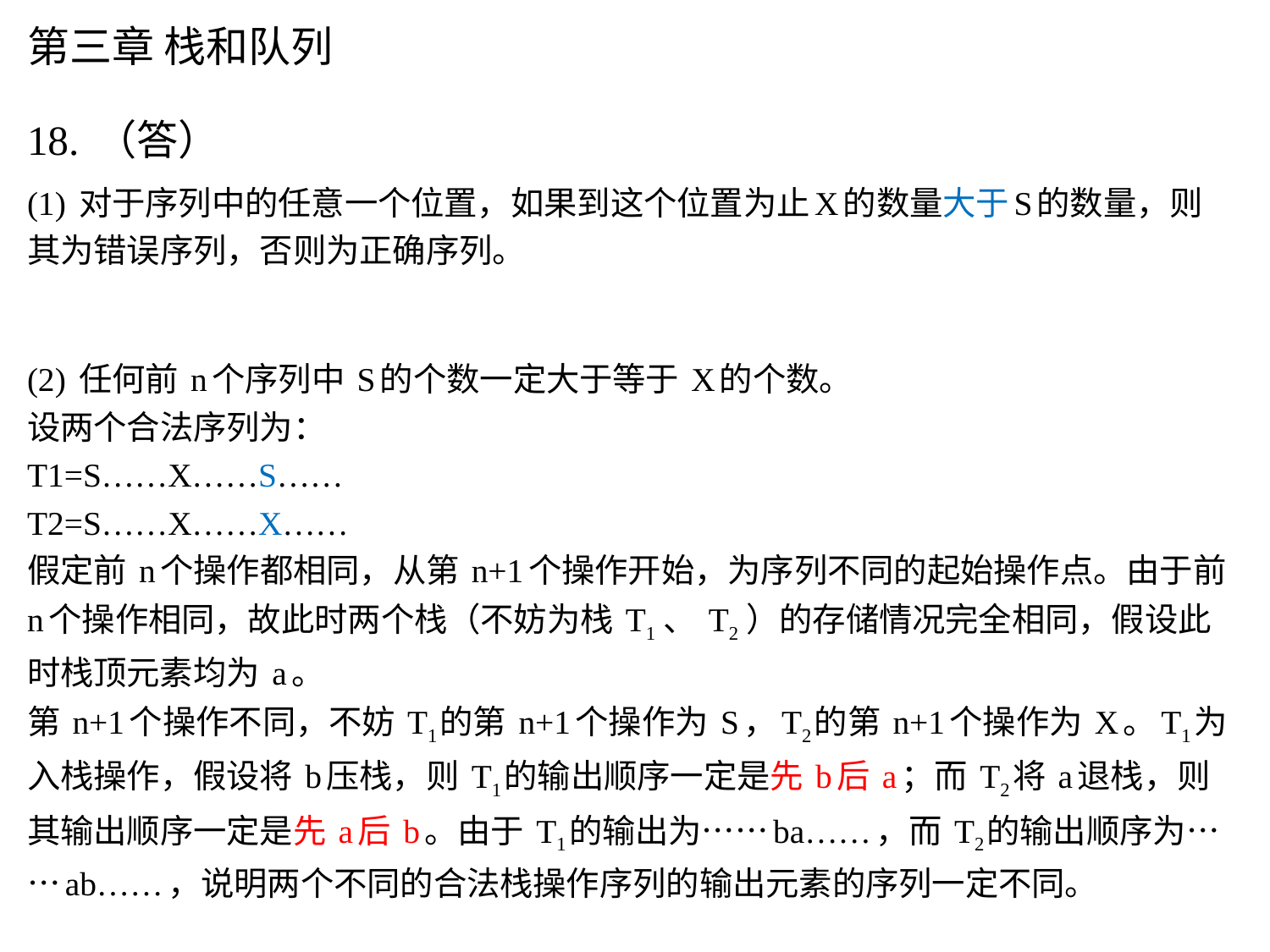

# 第三章 栈和队列
18. （答）
(1) 对于序列中的任意一个位置，如果到这个位置为止X的数量大于S的数量，则其为错误序列，否则为正确序列。

(2) 任何前 n个序列中 S的个数一定大于等于 X的个数。
设两个合法序列为：
T1=S……X……S……
T2=S……X……X……
假定前 n个操作都相同，从第 n+1个操作开始，为序列不同的起始操作点。由于前 n个操作相同，故此时两个栈（不妨为栈 T1 、 T2 ）的存储情况完全相同，假设此时栈顶元素均为 a。
第 n+1个操作不同，不妨 T1的第 n+1个操作为 S，T2的第 n+1个操作为 X。T1为入栈操作，假设将 b压栈，则 T1的输出顺序一定是先 b后 a；而 T2将 a退栈，则其输出顺序一定是先 a后 b。由于 T1的输出为……ba……，而 T2的输出顺序为……ab……，说明两个不同的合法栈操作序列的输出元素的序列一定不同。